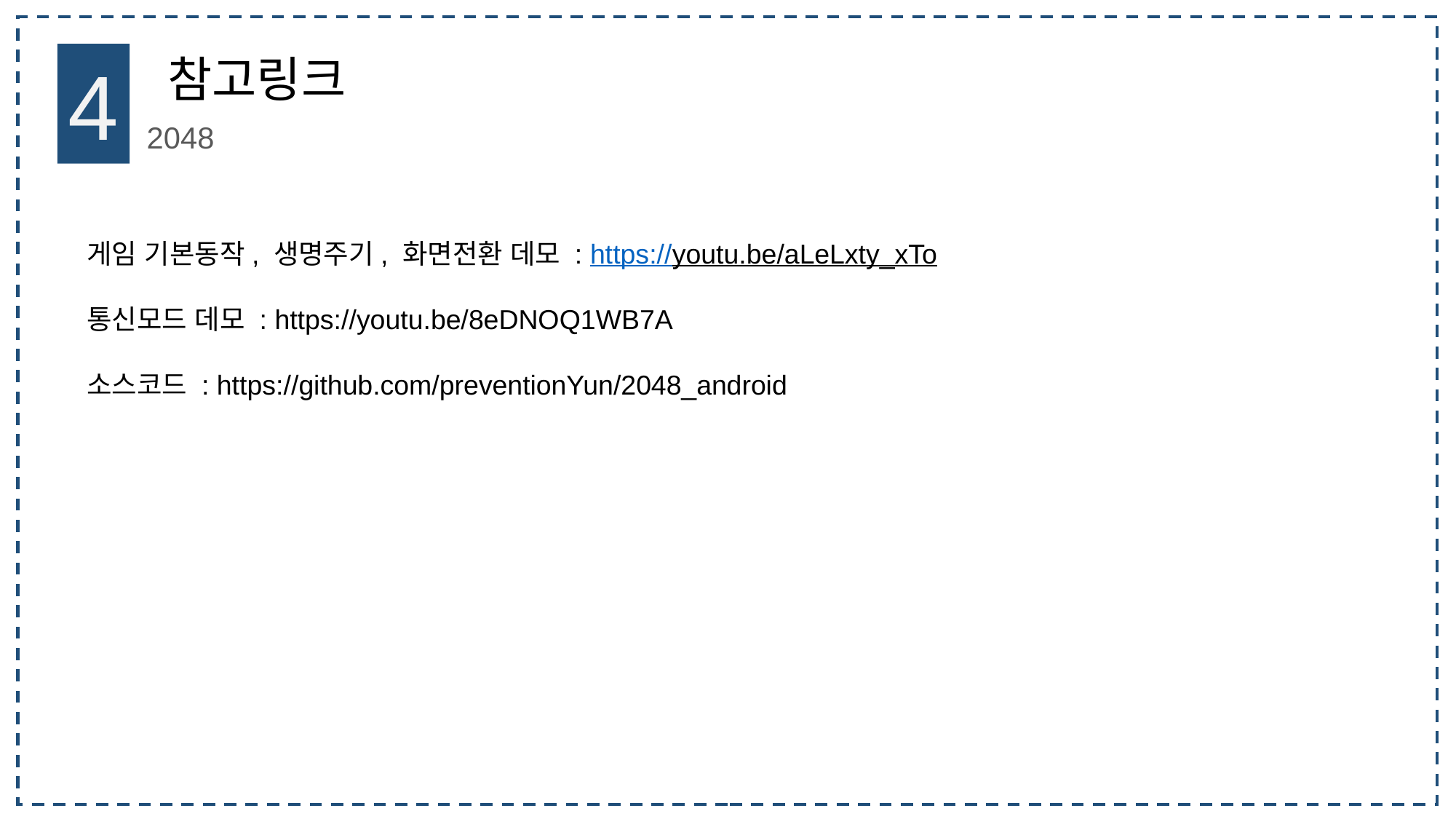

4
 참고링크
 2048
게임 기본동작, 생명주기, 화면전환 데모 : https://youtu.be/aLeLxty_xTo
통신모드 데모 : https://youtu.be/8eDNOQ1WB7A
소스코드 : https://github.com/preventionYun/2048_android